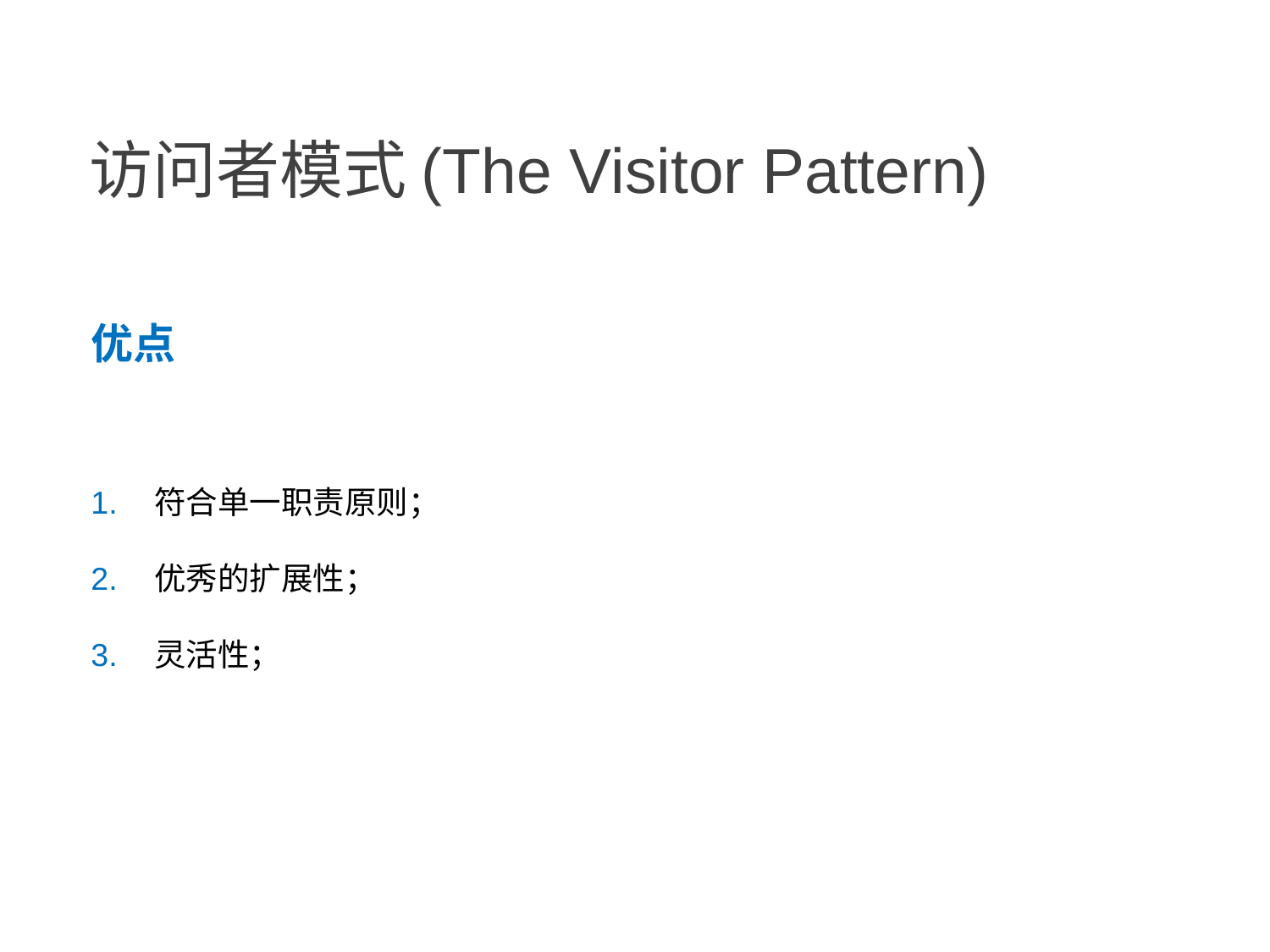

访问者模式(The Visitor Pattern)
优点

符合单一职责原则；
优秀的扩展性；
灵活性；